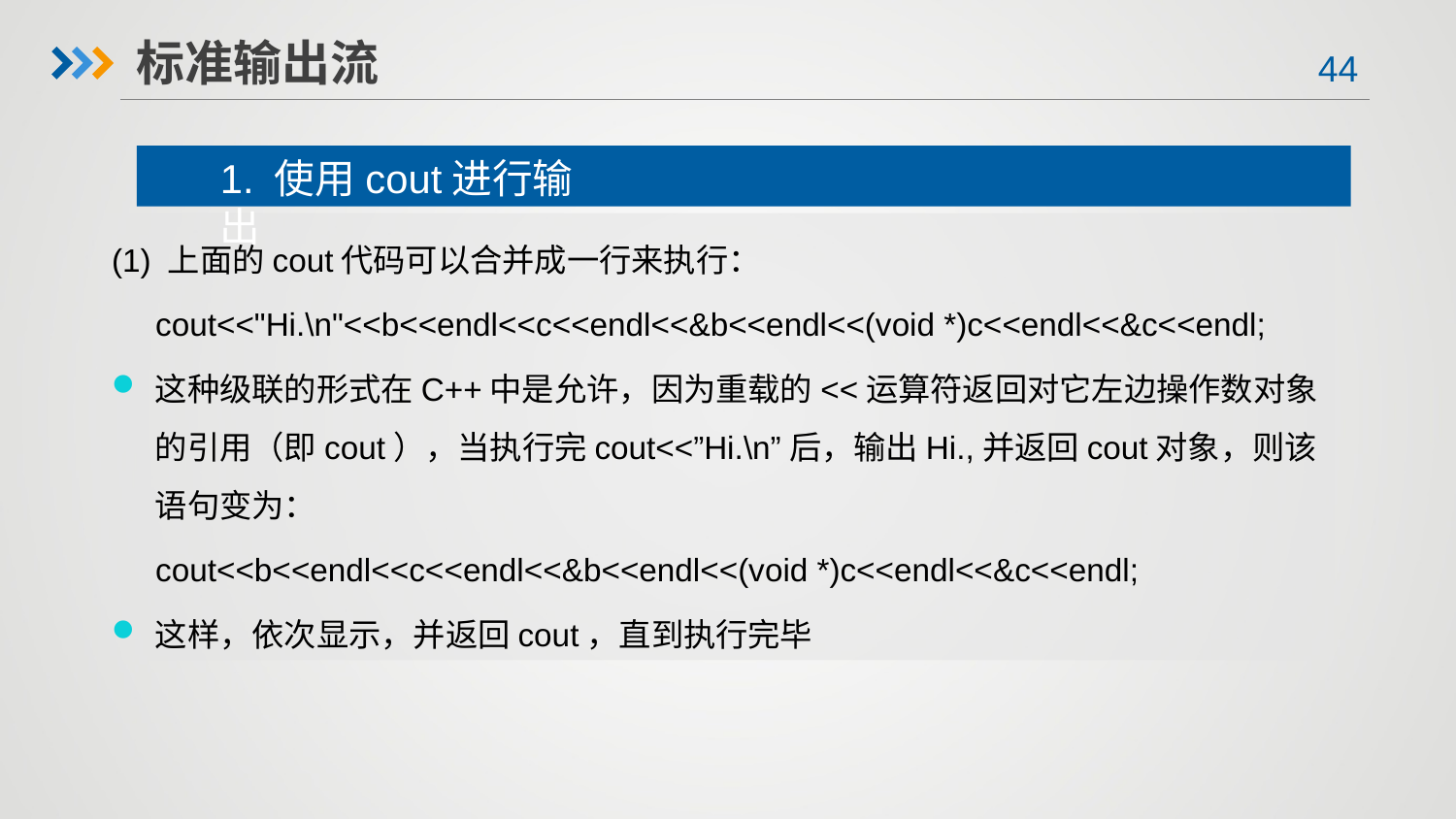

标准输出流

1. 使用cout进行输出
(1) 上面的cout代码可以合并成一行来执行：
cout<<"Hi.\n"<<b<<endl<<c<<endl<<&b<<endl<<(void *)c<<endl<<&c<<endl;
这种级联的形式在C++中是允许，因为重载的<<运算符返回对它左边操作数对象的引用（即cout），当执行完cout<<”Hi.\n”后，输出Hi.,并返回cout对象，则该语句变为：
cout<<b<<endl<<c<<endl<<&b<<endl<<(void *)c<<endl<<&c<<endl;
这样，依次显示，并返回cout，直到执行完毕